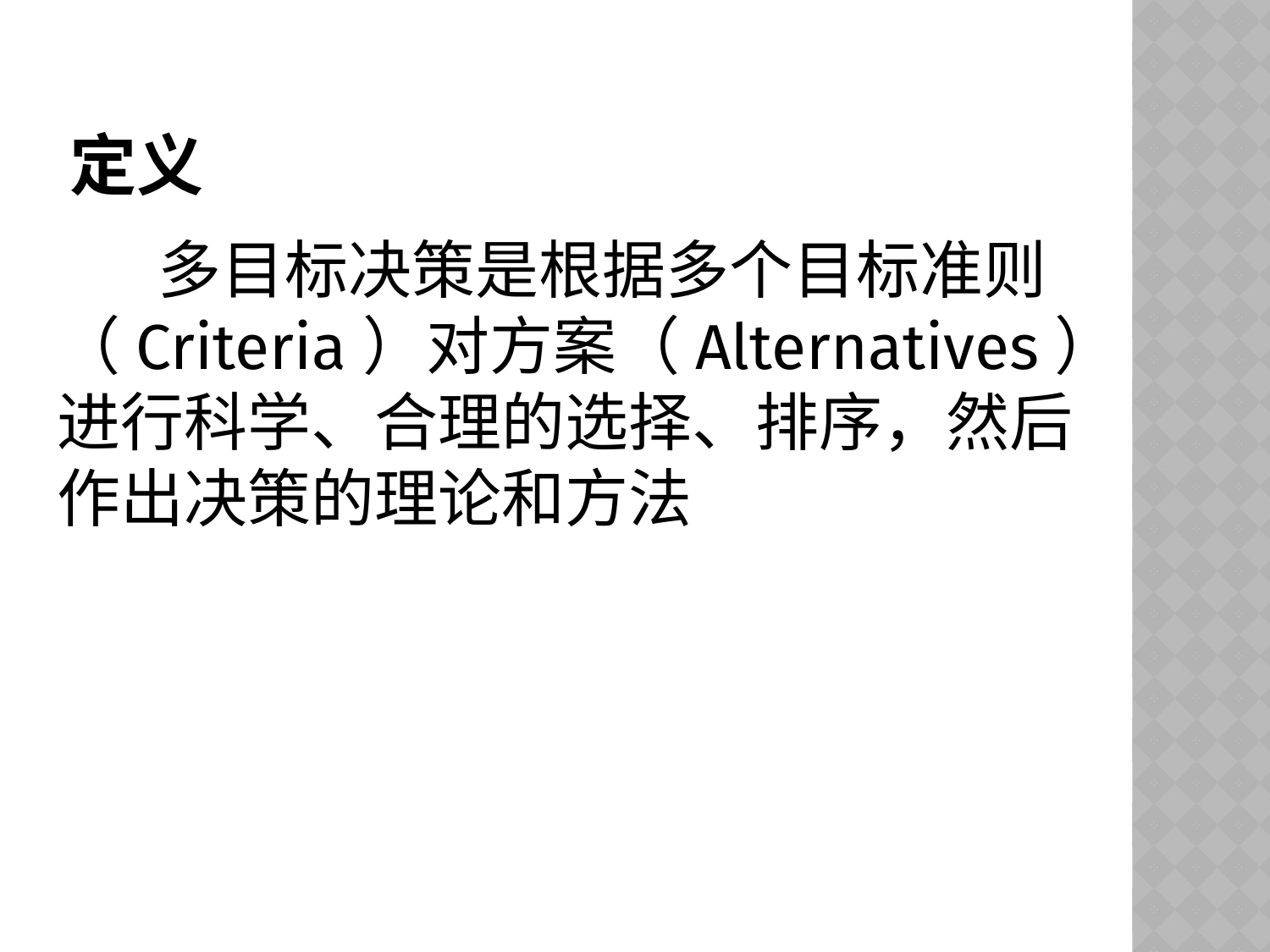

# 定义
      多目标决策是根据多个目标准则（Criteria）对方案（Alternatives）进行科学、合理的选择、排序，然后作出决策的理论和方法